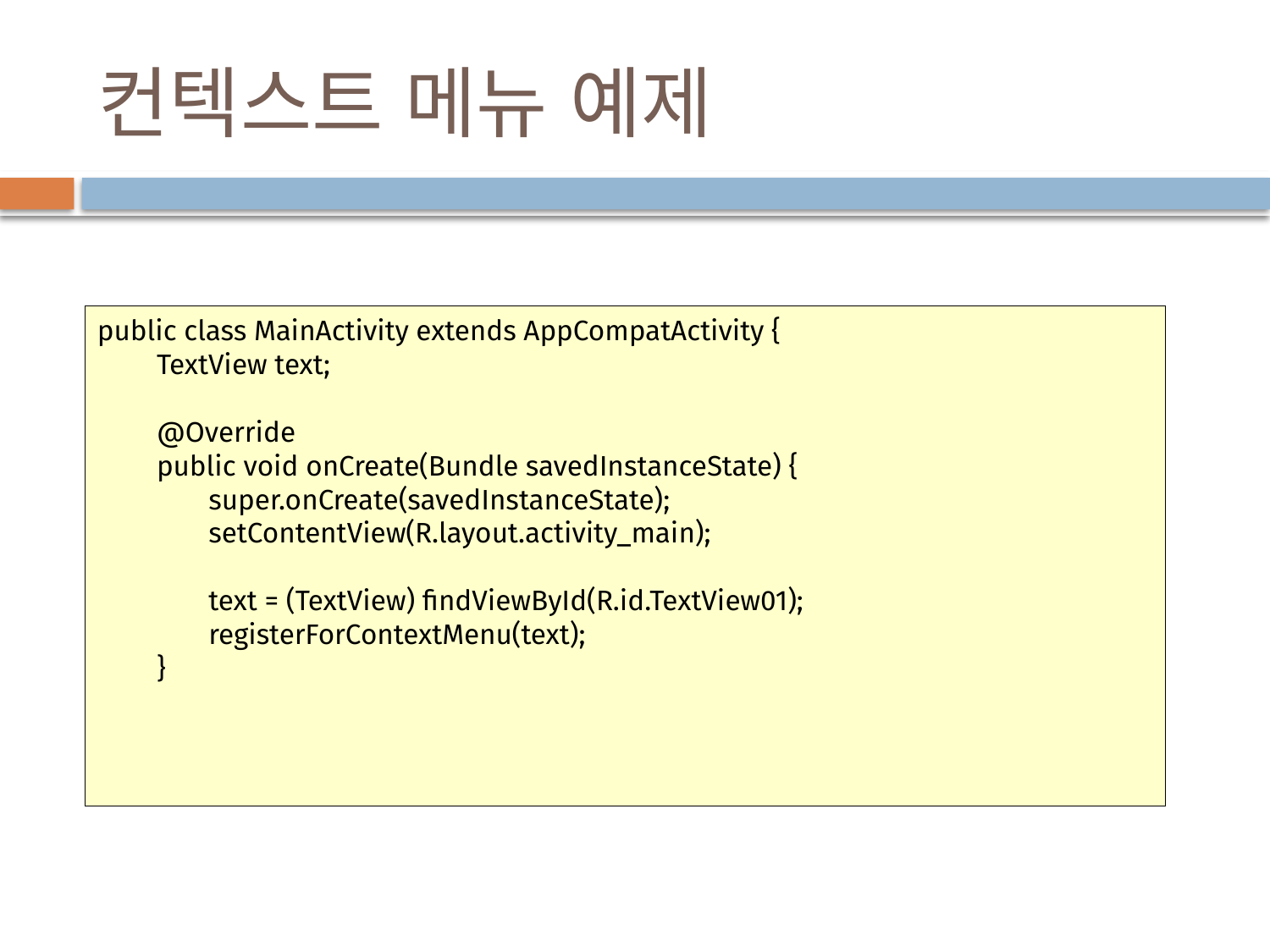

# 컨텍스트 메뉴 예제
public class MainActivity extends AppCompatActivity {
        TextView text;

        @Override
        public void onCreate(Bundle savedInstanceState) {
               super.onCreate(savedInstanceState);
               setContentView(R.layout.activity_main);

               text = (TextView) findViewById(R.id.TextView01);
               registerForContextMenu(text);
        }